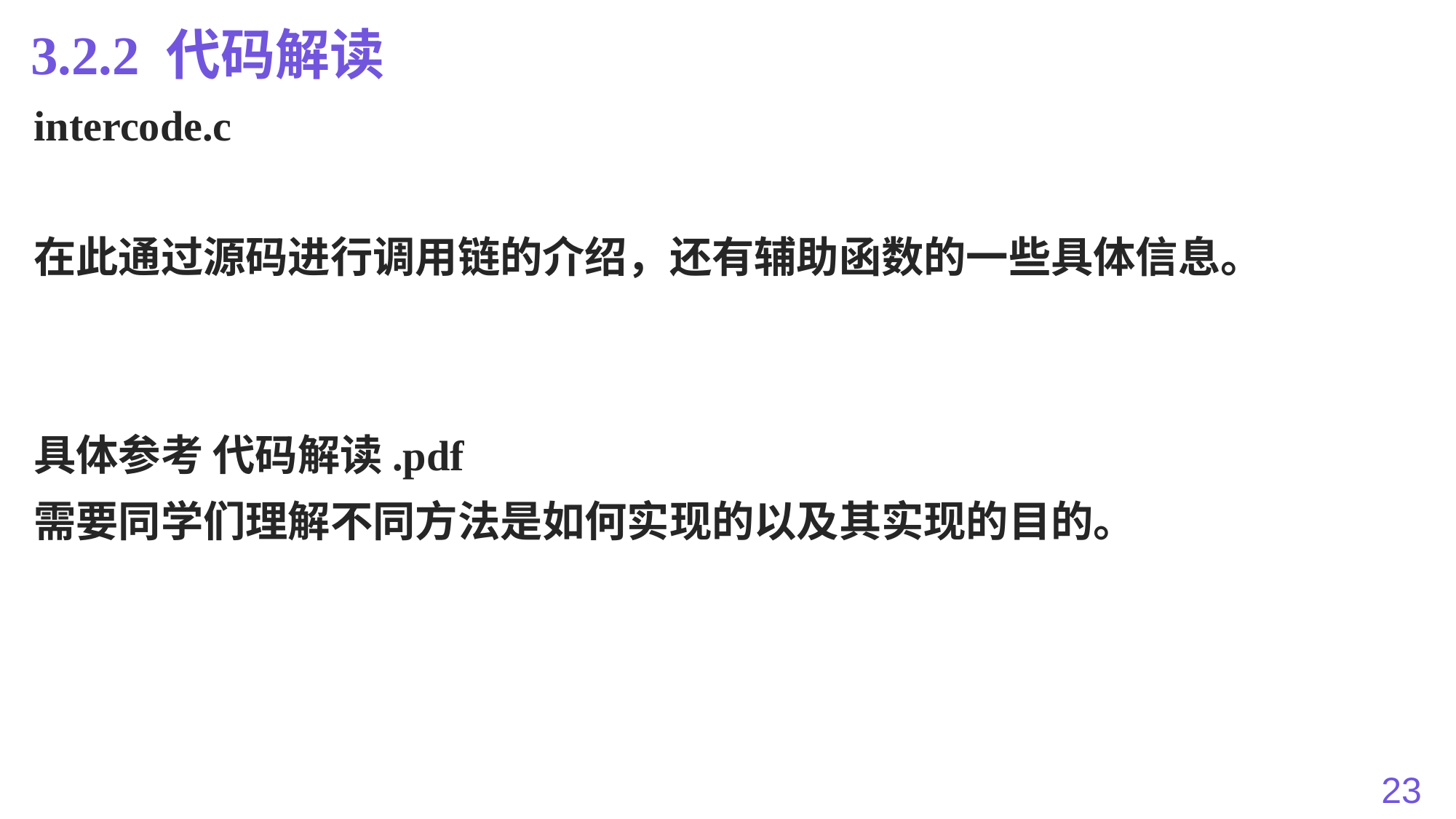

# 3.2.2 代码解读
intercode.c

在此通过源码进行调用链的介绍，还有辅助函数的一些具体信息。

具体参考 代码解读.pdf
需要同学们理解不同方法是如何实现的以及其实现的目的。

23